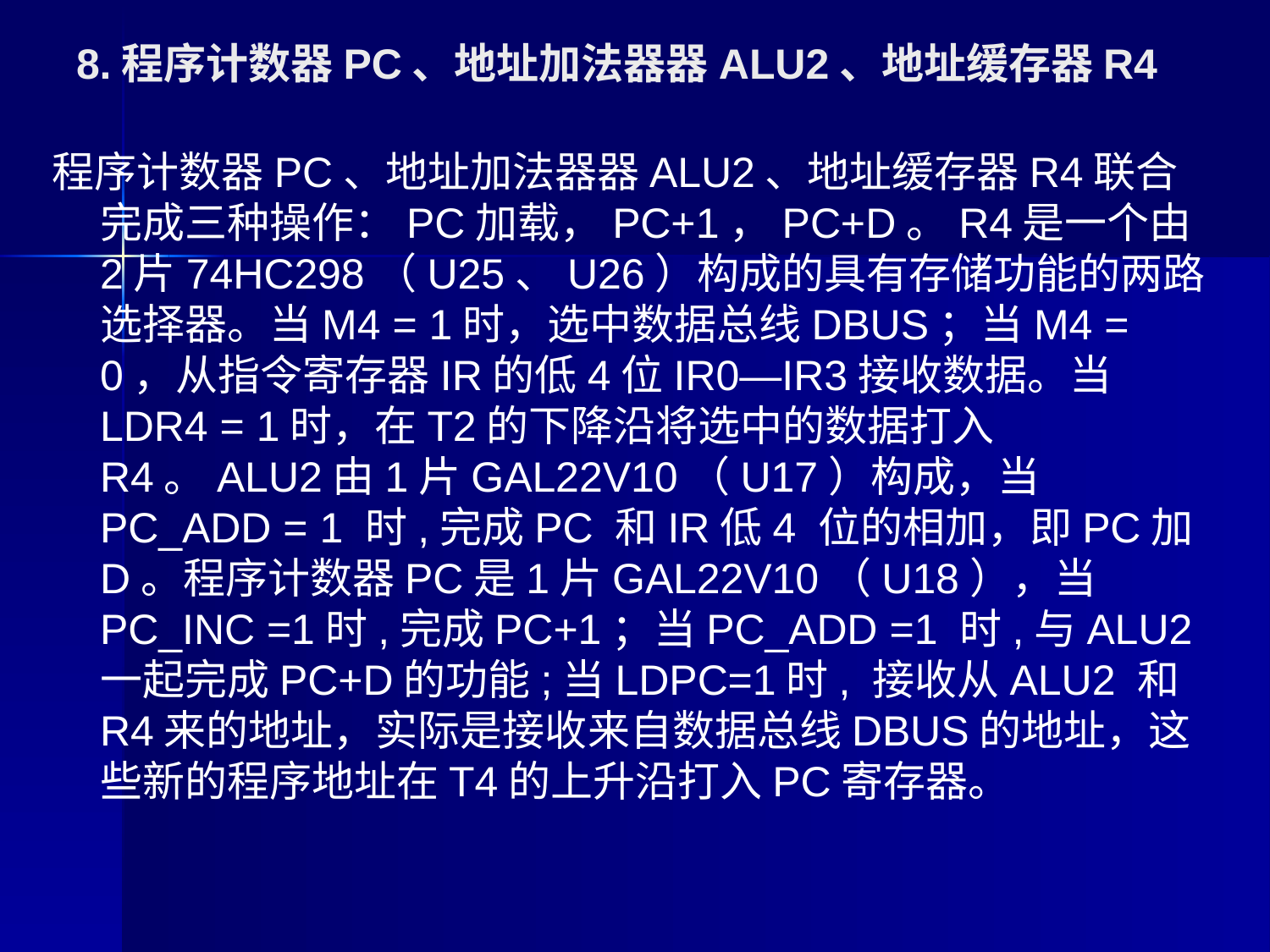

# 8.程序计数器PC、地址加法器器ALU2、地址缓存器R4
程序计数器PC、地址加法器器ALU2、地址缓存器R4联合完成三种操作：PC加载，PC+1，PC+D。R4是一个由2片74HC298（U25、U26）构成的具有存储功能的两路选择器。当M4 = 1时，选中数据总线DBUS；当M4 = 0，从指令寄存器IR的低4位IR0—IR3接收数据。当LDR4 = 1时，在T2的下降沿将选中的数据打入R4。ALU2由1片GAL22V10（U17）构成，当PC_ADD = 1 时,完成PC 和IR低4 位的相加，即PC加D。程序计数器PC是1片GAL22V10（U18），当PC_INC =1时,完成PC+1；当PC_ADD =1 时,与ALU2一起完成PC+D的功能;当LDPC=1时, 接收从ALU2 和 R4来的地址，实际是接收来自数据总线DBUS的地址，这些新的程序地址在T4的上升沿打入PC寄存器。